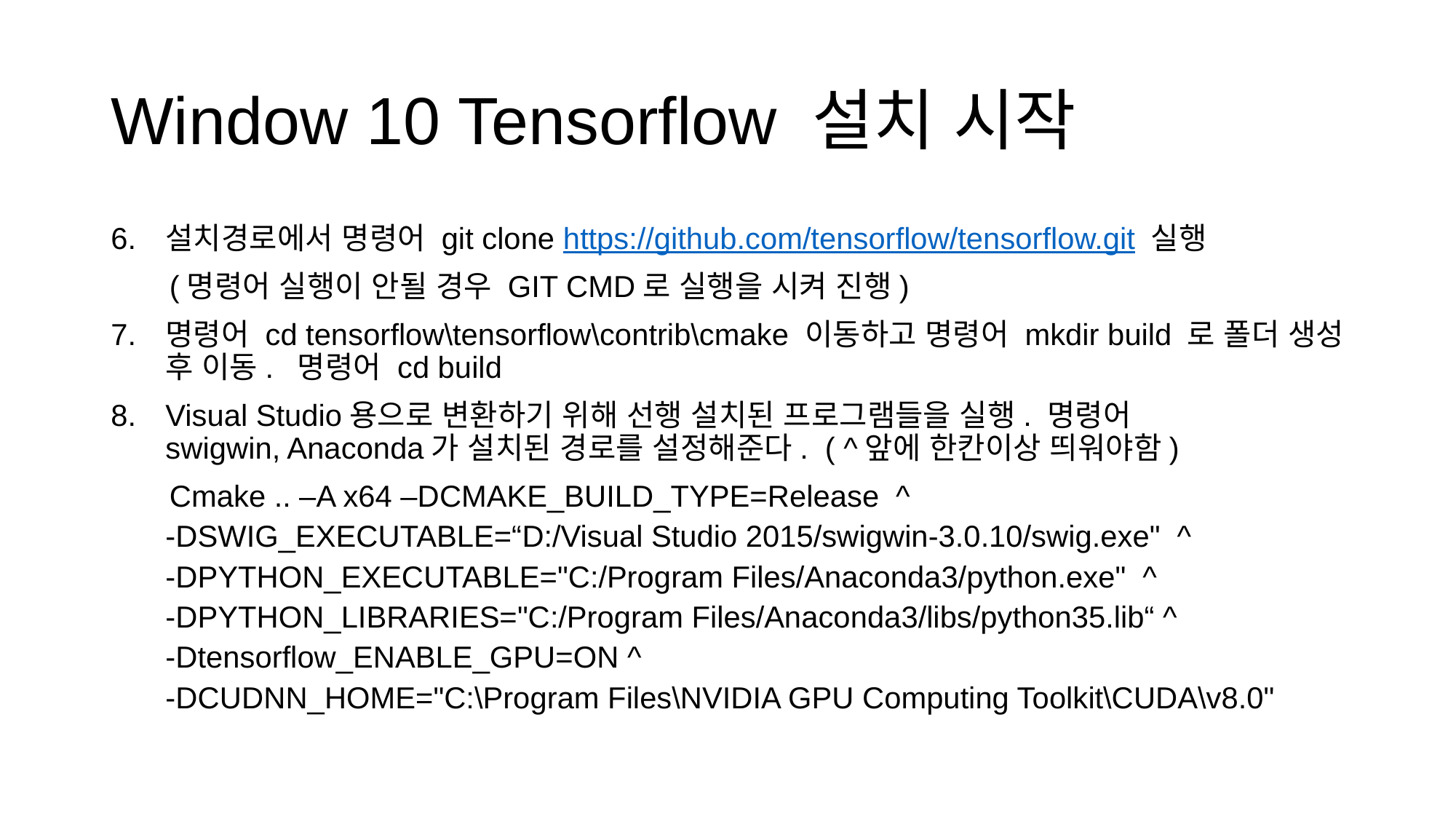

# Window 10 Tensorflow 설치 시작
설치경로에서 명령어 git clone https://github.com/tensorflow/tensorflow.git 실행
       (명령어 실행이 안될 경우 GIT CMD로 실행을 시켜 진행)
명령어 cd tensorflow\tensorflow\contrib\cmake 이동하고 명령어 mkdir build 로 폴더 생성 후 이동.  명령어 cd build
Visual Studio용으로 변환하기 위해 선행 설치된 프로그램들을 실행. 명령어		 swigwin, Anaconda가 설치된 경로를 설정해준다.  ( ^앞에 한칸이상 띄워야함)
       Cmake .. –A x64 –DCMAKE_BUILD_TYPE=Release  ^
-DSWIG_EXECUTABLE=“D:/Visual Studio 2015/swigwin-3.0.10/swig.exe"  ^
-DPYTHON_EXECUTABLE="C:/Program Files/Anaconda3/python.exe"  ^
-DPYTHON_LIBRARIES="C:/Program Files/Anaconda3/libs/python35.lib“ ^
-Dtensorflow_ENABLE_GPU=ON ^
-DCUDNN_HOME="C:\Program Files\NVIDIA GPU Computing Toolkit\CUDA\v8.0"